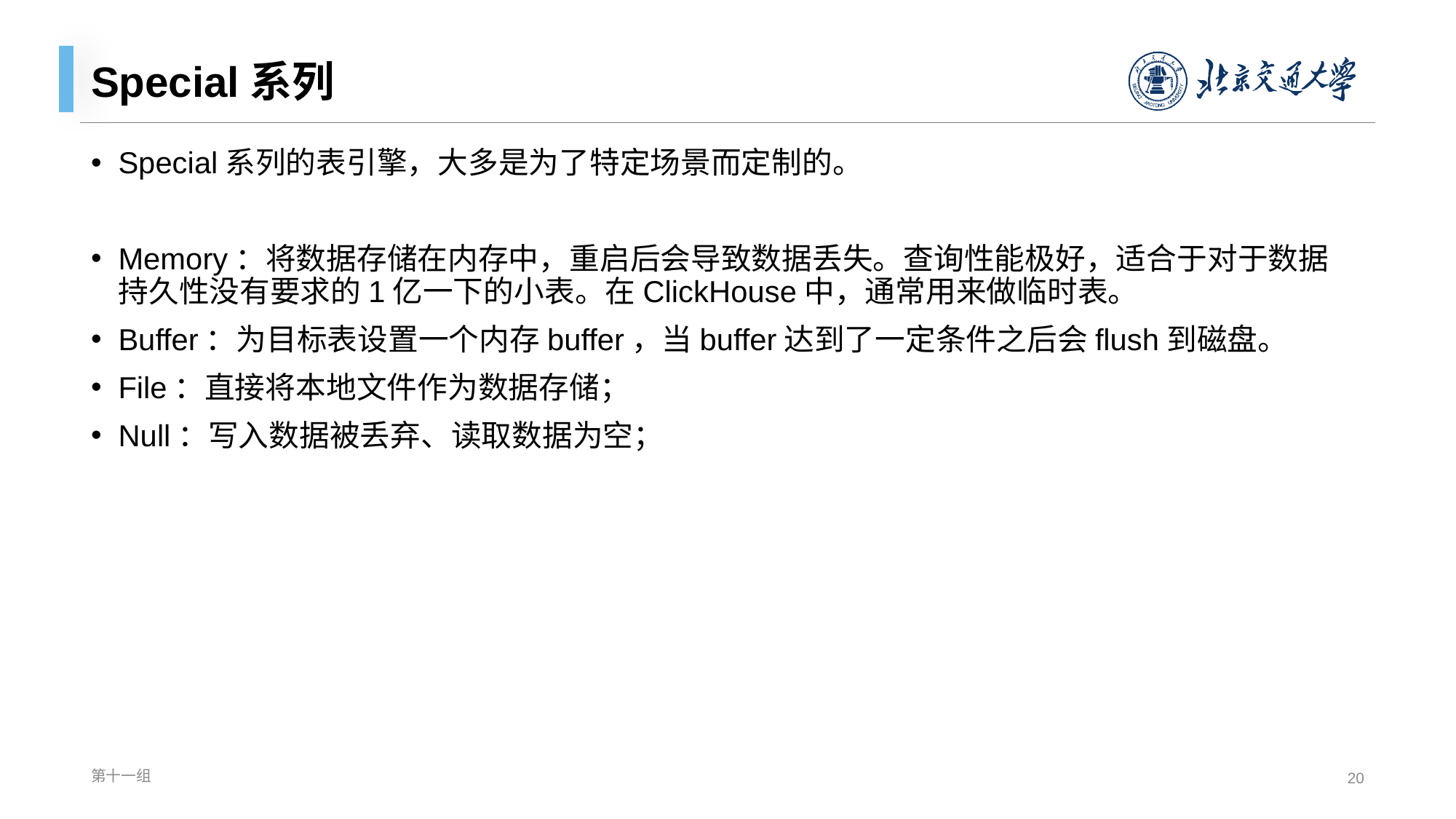

# Special系列
Special系列的表引擎，大多是为了特定场景而定制的。

Memory：将数据存储在内存中，重启后会导致数据丢失。查询性能极好，适合于对于数据持久性没有要求的1亿一下的小表。在ClickHouse中，通常用来做临时表。
Buffer：为目标表设置一个内存buffer，当buffer达到了一定条件之后会flush到磁盘。
File：直接将本地文件作为数据存储；
Null：写入数据被丢弃、读取数据为空；
第十一组
20